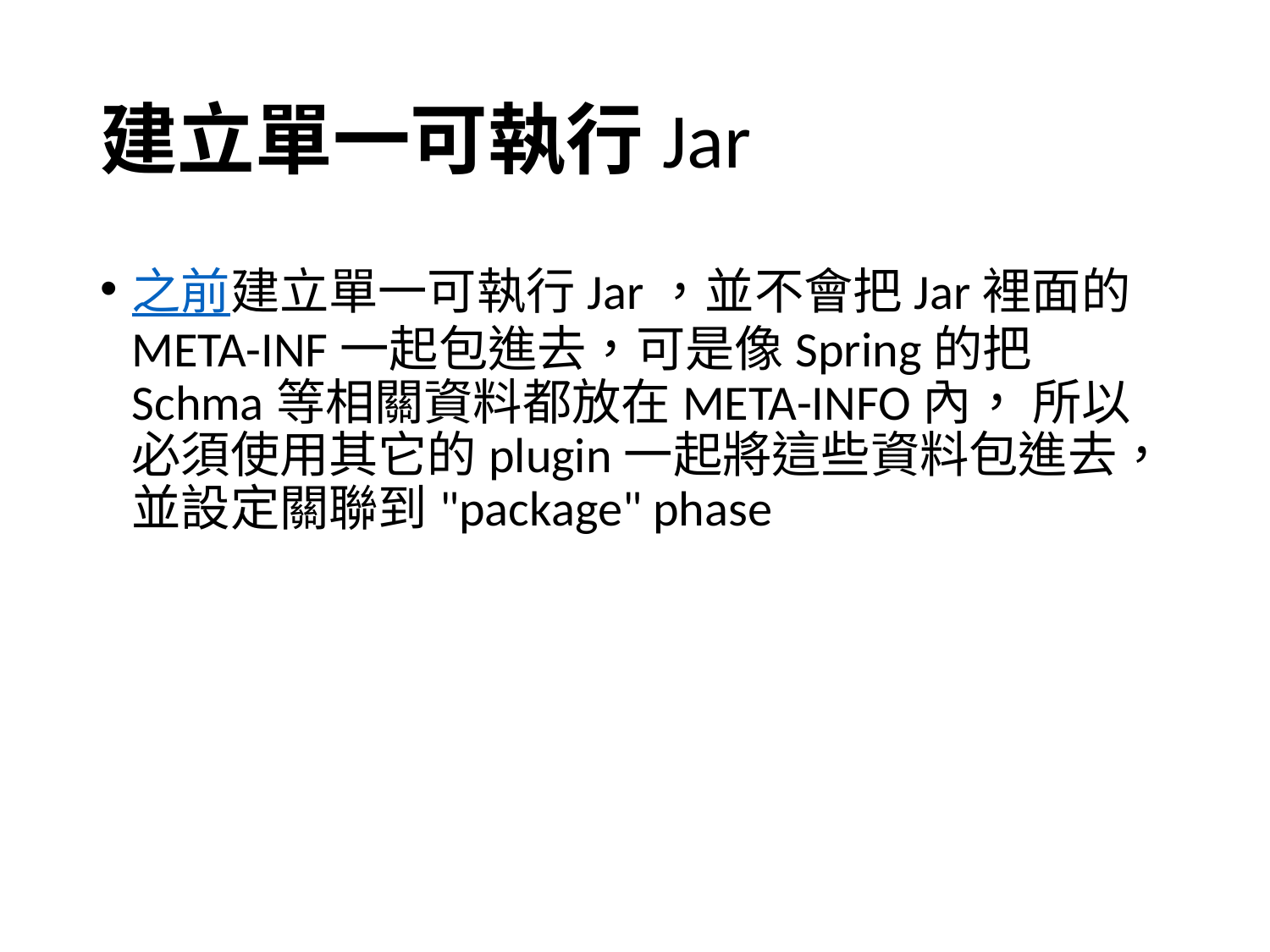

# 建立單一可執行Jar
之前建立單一可執行Jar，並不會把Jar裡面的META-INF一起包進去，可是像Spring的把Schma等相關資料都放在META-INFO內， 所以必須使用其它的plugin一起將這些資料包進去，並設定關聯到"package" phase